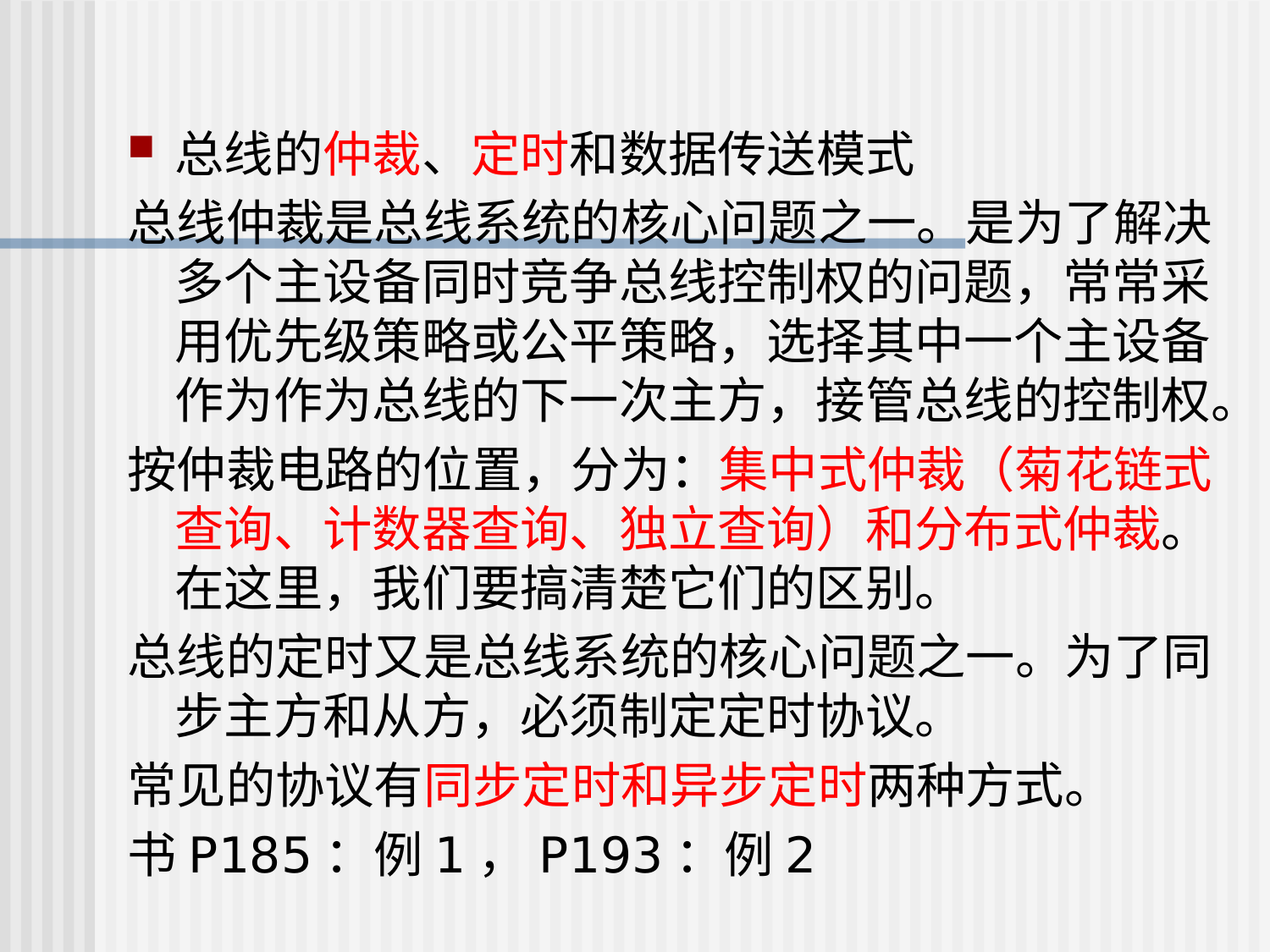

总线的仲裁、定时和数据传送模式
总线仲裁是总线系统的核心问题之一。是为了解决多个主设备同时竞争总线控制权的问题，常常采用优先级策略或公平策略，选择其中一个主设备作为作为总线的下一次主方，接管总线的控制权。
按仲裁电路的位置，分为：集中式仲裁（菊花链式查询、计数器查询、独立查询）和分布式仲裁。在这里，我们要搞清楚它们的区别。
总线的定时又是总线系统的核心问题之一。为了同步主方和从方，必须制定定时协议。
常见的协议有同步定时和异步定时两种方式。
书P185：例1，P193：例2